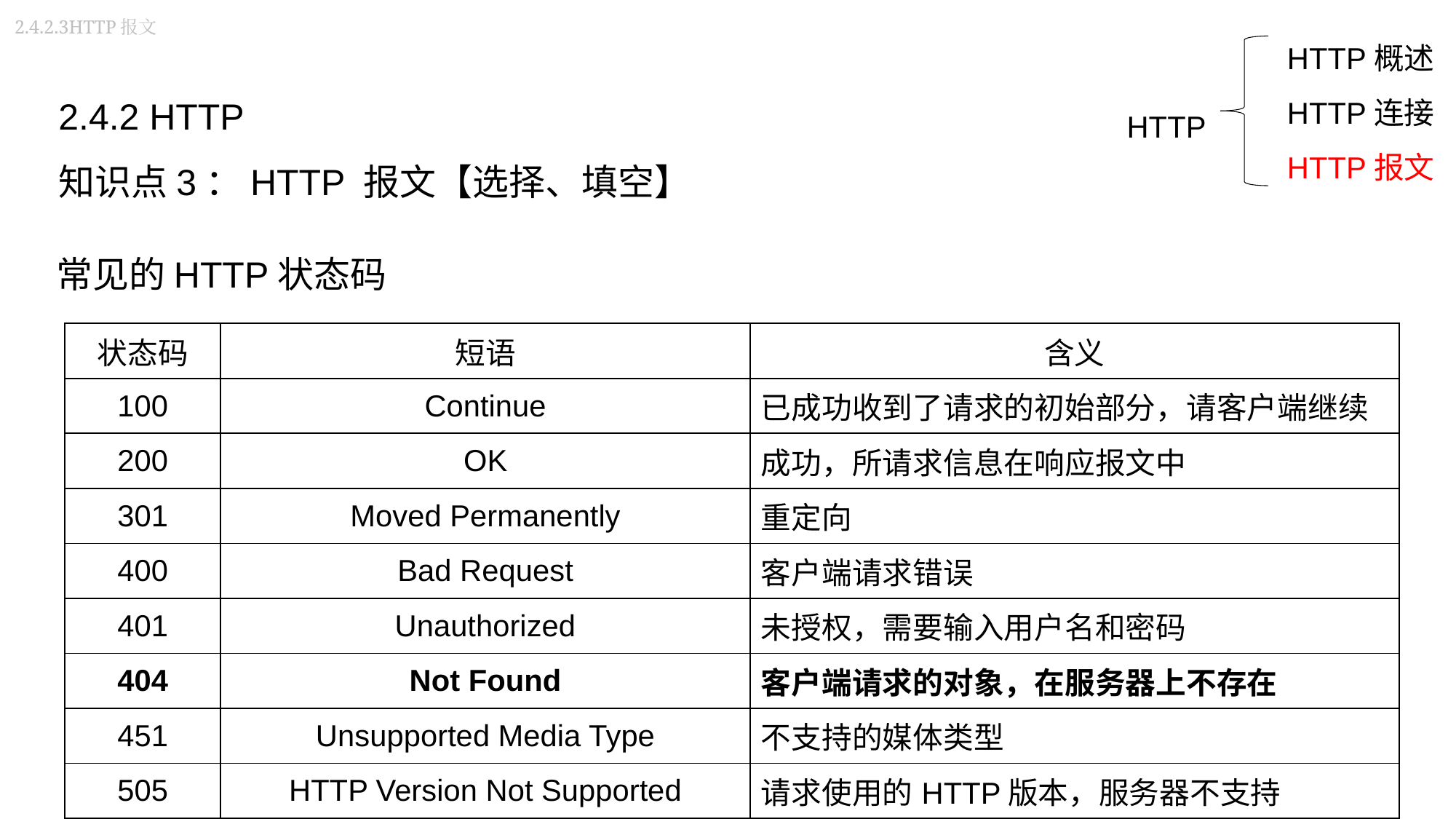

2.4.2.3HTTP报文
HTTP概述
HTTP连接
HTTP报文

2.4.2 HTTP
知识点3：HTTP 报文【选择、填空】
HTTP
常见的HTTP状态码
| 状态码 | 短语 | 含义 |
| --- | --- | --- |
| 100 | Continue | 已成功收到了请求的初始部分，请客户端继续 |
| 200 | OK | 成功，所请求信息在响应报文中 |
| 301 | Moved Permanently | 重定向 |
| 400 | Bad Request | 客户端请求错误 |
| 401 | Unauthorized | 未授权，需要输入用户名和密码 |
| 404 | Not Found | 客户端请求的对象，在服务器上不存在 |
| 451 | Unsupported Media Type | 不支持的媒体类型 |
| 505 | HTTP Version Not Supported | 请求使用的HTTP版本，服务器不支持 |